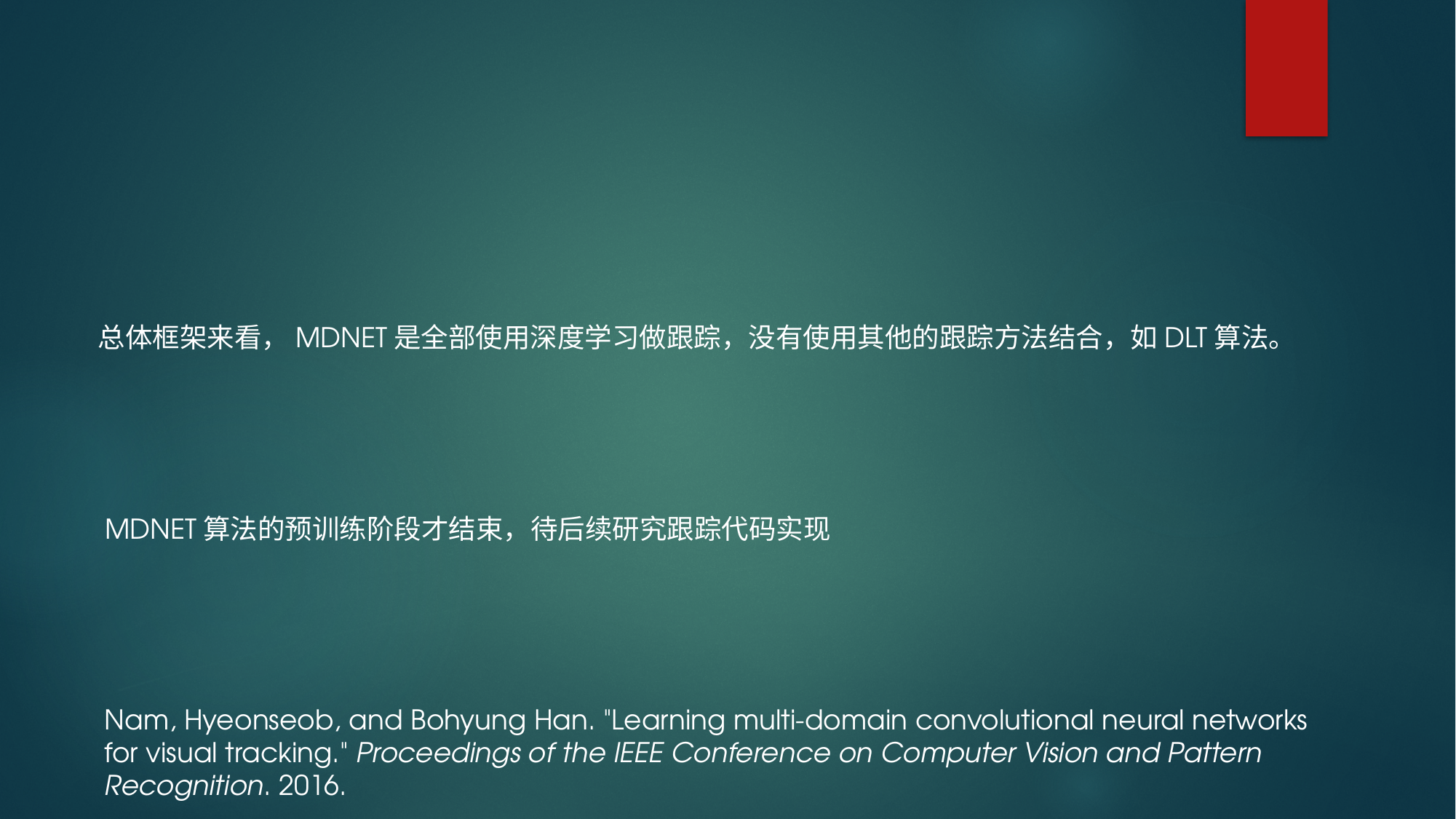

总体框架来看，MDNET是全部使用深度学习做跟踪，没有使用其他的跟踪方法结合，如DLT算法。
MDNET算法的预训练阶段才结束，待后续研究跟踪代码实现
Nam, Hyeonseob, and Bohyung Han. "Learning multi-domain convolutional neural networks for visual tracking." Proceedings of the IEEE Conference on Computer Vision and Pattern Recognition. 2016.